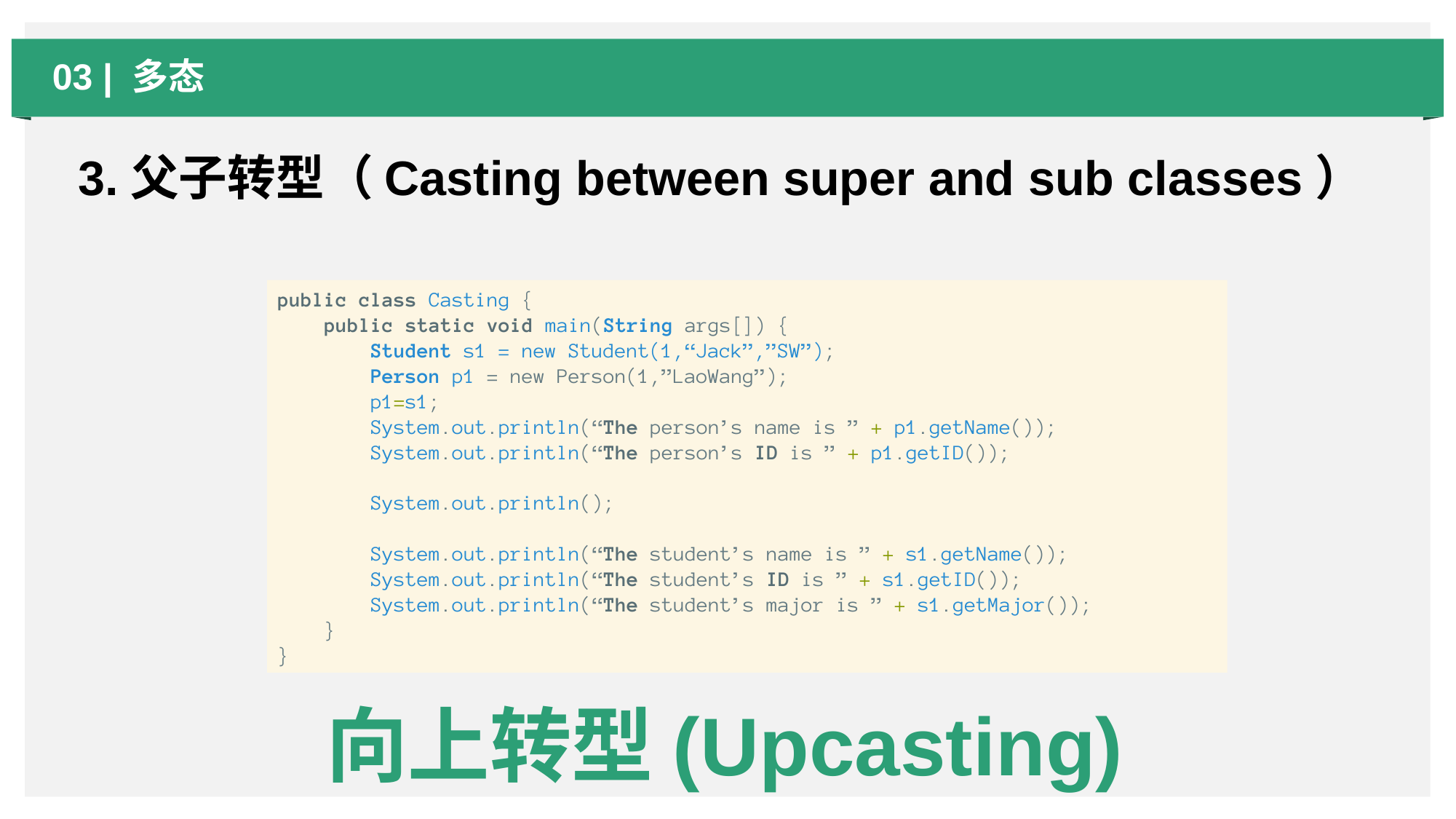

03 | 多态
3.父子转型（Casting between super and sub classes）
public class Casting {
    public static void main(String args[]) {
        Student s1 = new Student(1,“Jack”,”SW”);
        Person p1 = new Person(1,”LaoWang”);
        p1=s1;
        System.out.println(“The person’s name is ” + p1.getName());
        System.out.println(“The person’s ID is ” + p1.getID());

        System.out.println();

        System.out.println(“The student’s name is ” + s1.getName());
        System.out.println(“The student’s ID is ” + s1.getID());
        System.out.println(“The student’s major is ” + s1.getMajor());
    }
}
向上转型(Upcasting)